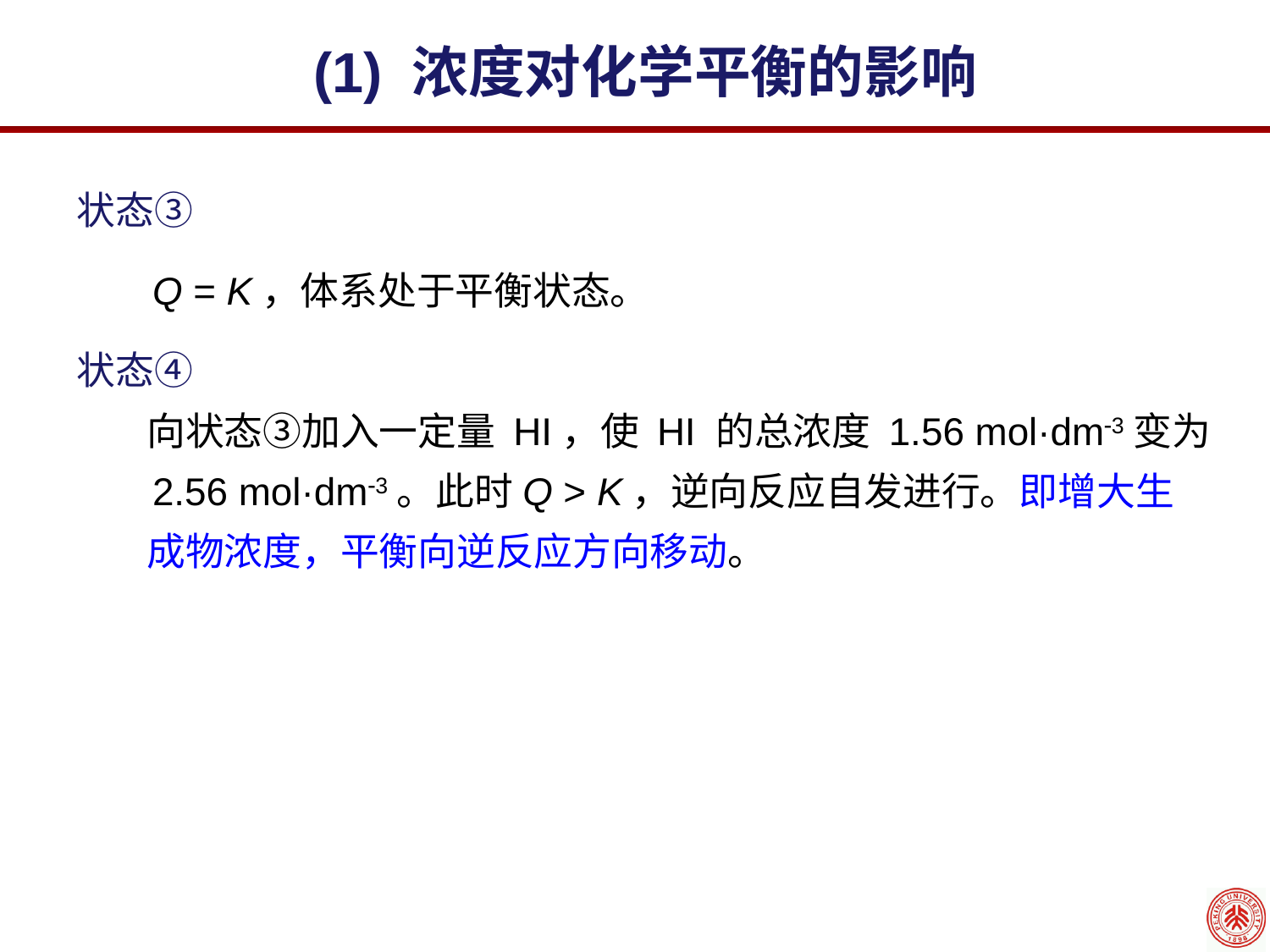

(1) 浓度对化学平衡的影响

状态③
       Q = K，体系处于平衡状态。
状态④
       向状态③加入一定量 HI，使 HI 的总浓度 1.56 mol·dm−3变为
       2.56 mol·dm−3。此时Q > K，逆向反应自发进行。即增大生
       成物浓度，平衡向逆反应方向移动。